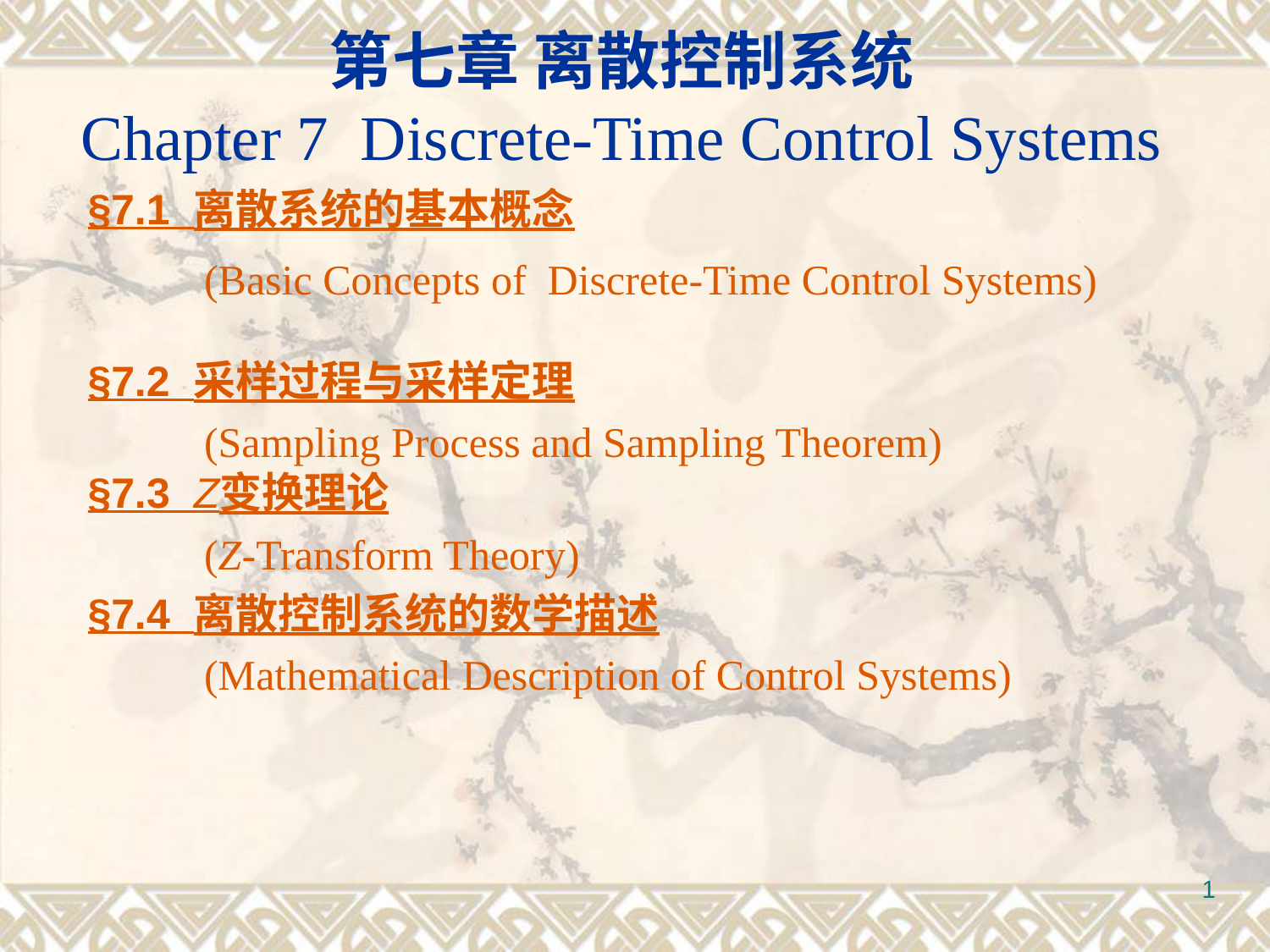

第七章 离散控制系统
Chapter 7  Discrete-Time Control Systems
§7.1  离散系统的基本概念
           (Basic Concepts of  Discrete-Time Control Systems)
§7.2  采样过程与采样定理
           (Sampling Process and Sampling Theorem)
§7.3  Z变换理论
           (Z-Transform Theory)
§7.4  离散控制系统的数学描述
           (Mathematical Description of Control Systems)

1